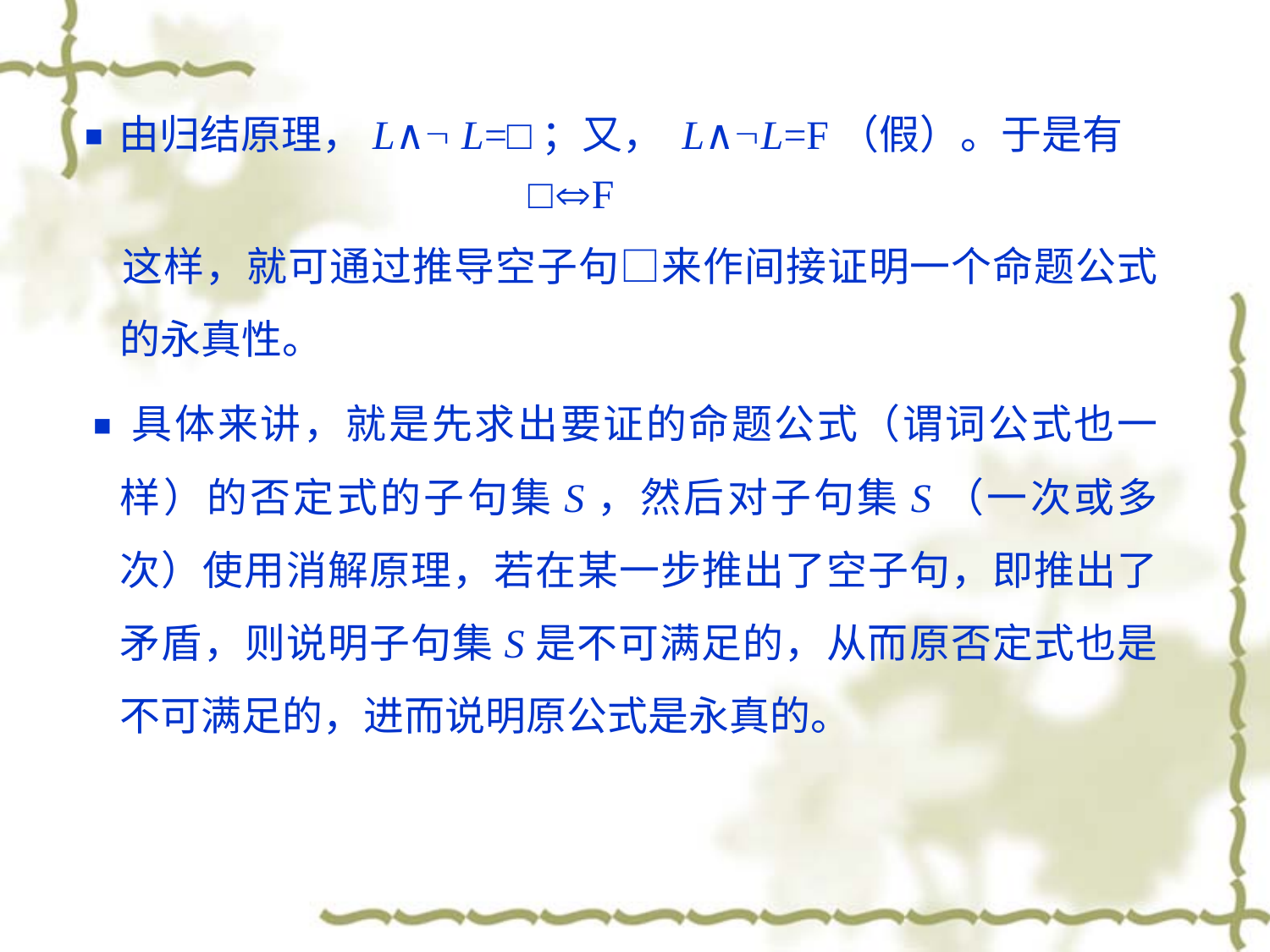

■  由归结原理，L∧¬ L=□；又， L∧¬L=F（假）。于是有
                                             □⇔F
    这样，就可通过推导空子句□来作间接证明一个命题公式的永真性。
  ■ 具体来讲，就是先求出要证的命题公式（谓词公式也一样）的否定式的子句集S，然后对子句集S（一次或多次）使用消解原理，若在某一步推出了空子句，即推出了矛盾，则说明子句集S是不可满足的，从而原否定式也是不可满足的，进而说明原公式是永真的。